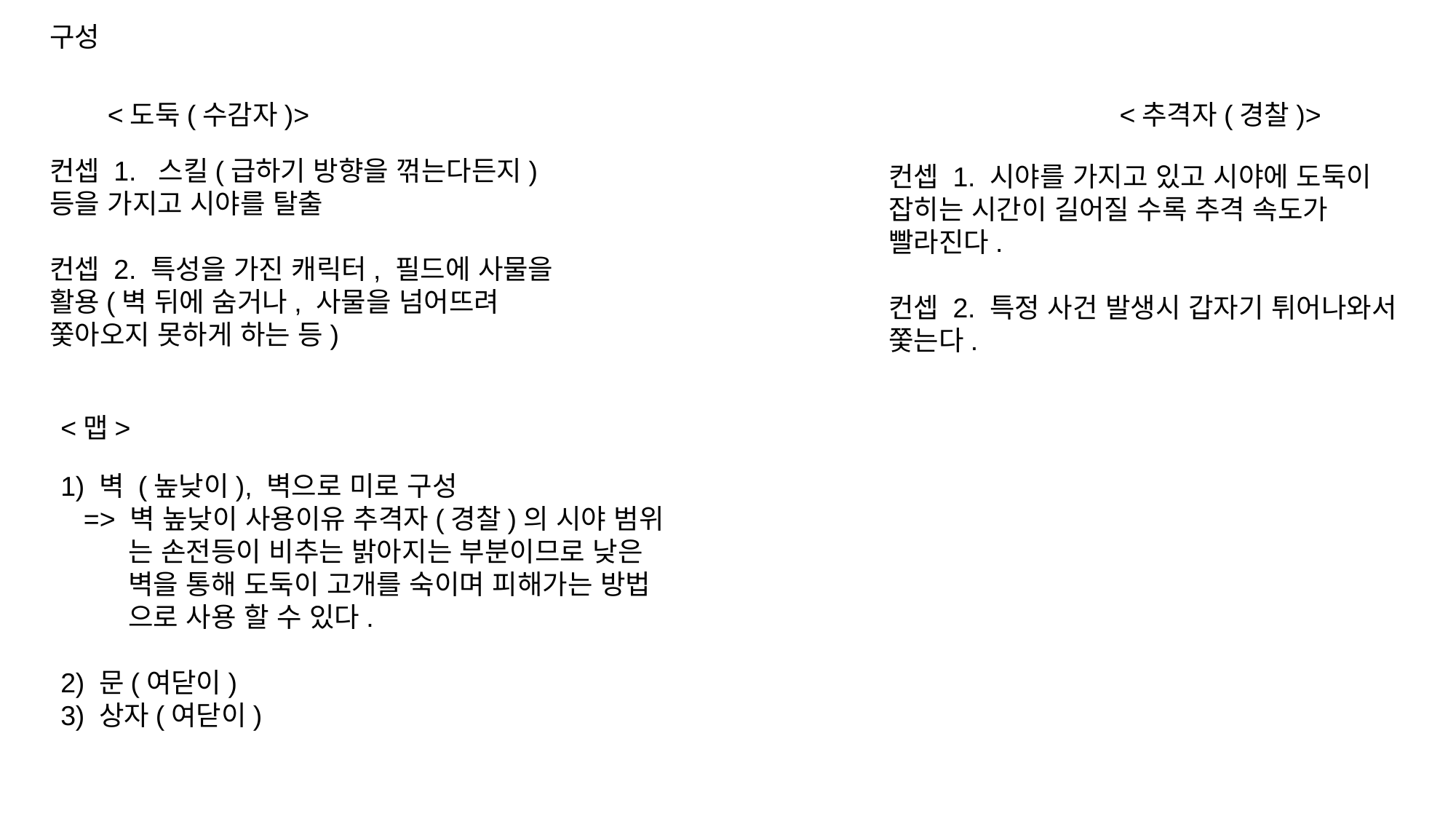

구성
<도둑(수감자)>
<추격자(경찰)>
컨셉 1.  스킬(급하기 방향을 꺾는다든지) 등을 가지고 시야를 탈출

컨셉 2. 특성을 가진 캐릭터, 필드에 사물을 활용(벽 뒤에 숨거나, 사물을 넘어뜨려 쫓아오지 못하게 하는 등)
컨셉 1. 시야를 가지고 있고 시야에 도둑이 잡히는 시간이 길어질 수록 추격 속도가 빨라진다.

컨셉 2. 특정 사건 발생시 갑자기 튀어나와서 쫓는다.
<맵>
1) 벽 (높낮이), 벽으로 미로 구성
   => 벽 높낮이 사용이유 추격자(경찰)의 시야 범위
        는 손전등이 비추는 밝아지는 부분이므로 낮은
        벽을 통해 도둑이 고개를 숙이며 피해가는 방법
        으로 사용 할 수 있다.

2) 문(여닫이)
3) 상자(여닫이)